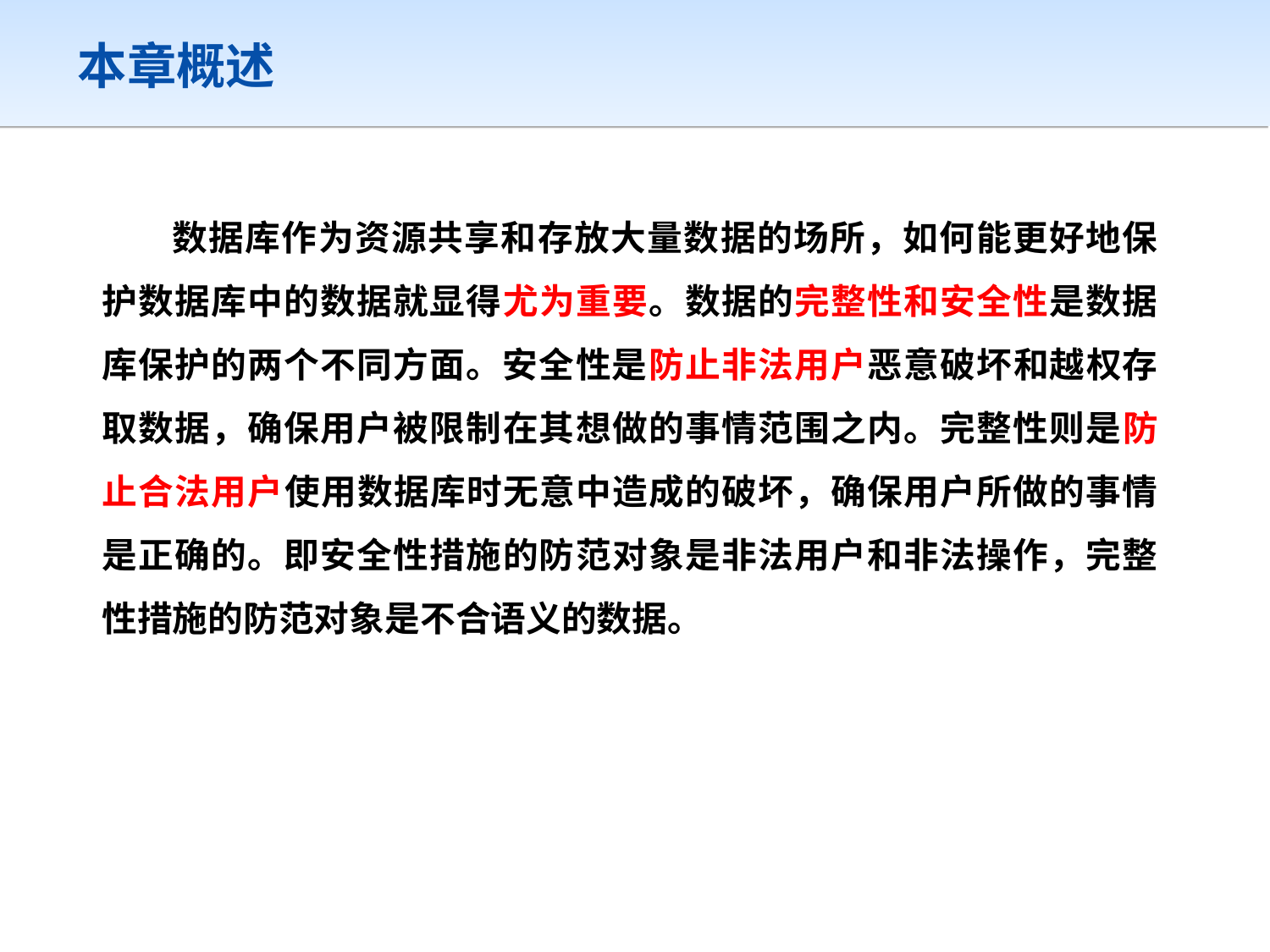

# 本章概述
数据库作为资源共享和存放大量数据的场所，如何能更好地保护数据库中的数据就显得尤为重要。数据的完整性和安全性是数据库保护的两个不同方面。安全性是防止非法用户恶意破坏和越权存取数据，确保用户被限制在其想做的事情范围之内。完整性则是防止合法用户使用数据库时无意中造成的破坏，确保用户所做的事情是正确的。即安全性措施的防范对象是非法用户和非法操作，完整性措施的防范对象是不合语义的数据。